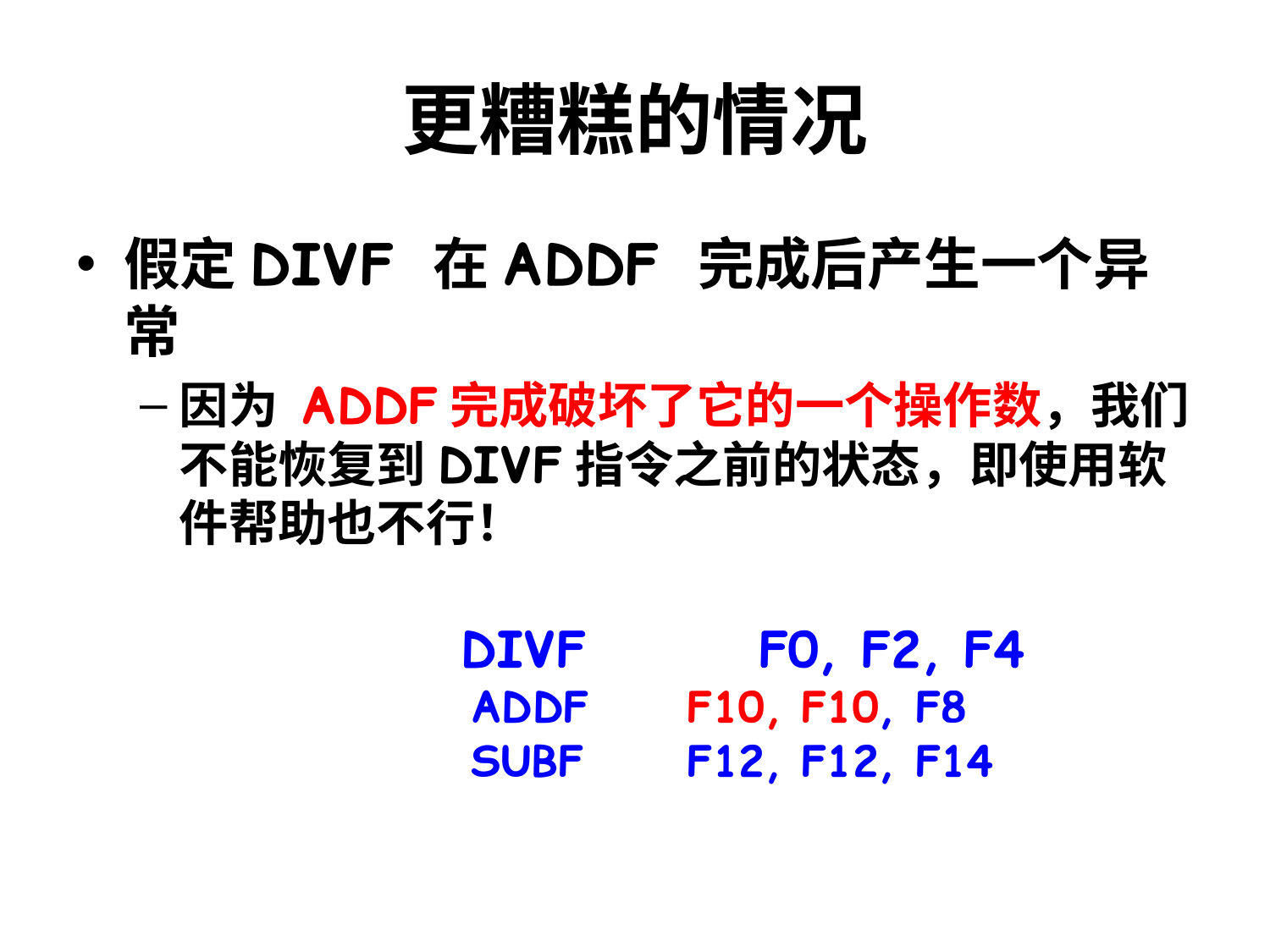

# 更糟糕的情况
假定DIVF 在ADDF 完成后产生一个异常
因为 ADDF完成破坏了它的一个操作数，我们不能恢复到DIVF指令之前的状态，即使用软件帮助也不行！

                  DIVF     	F0, F2, F4
                  ADDF   	F10, F10, F8
                  SUBF     	F12, F12, F14

58